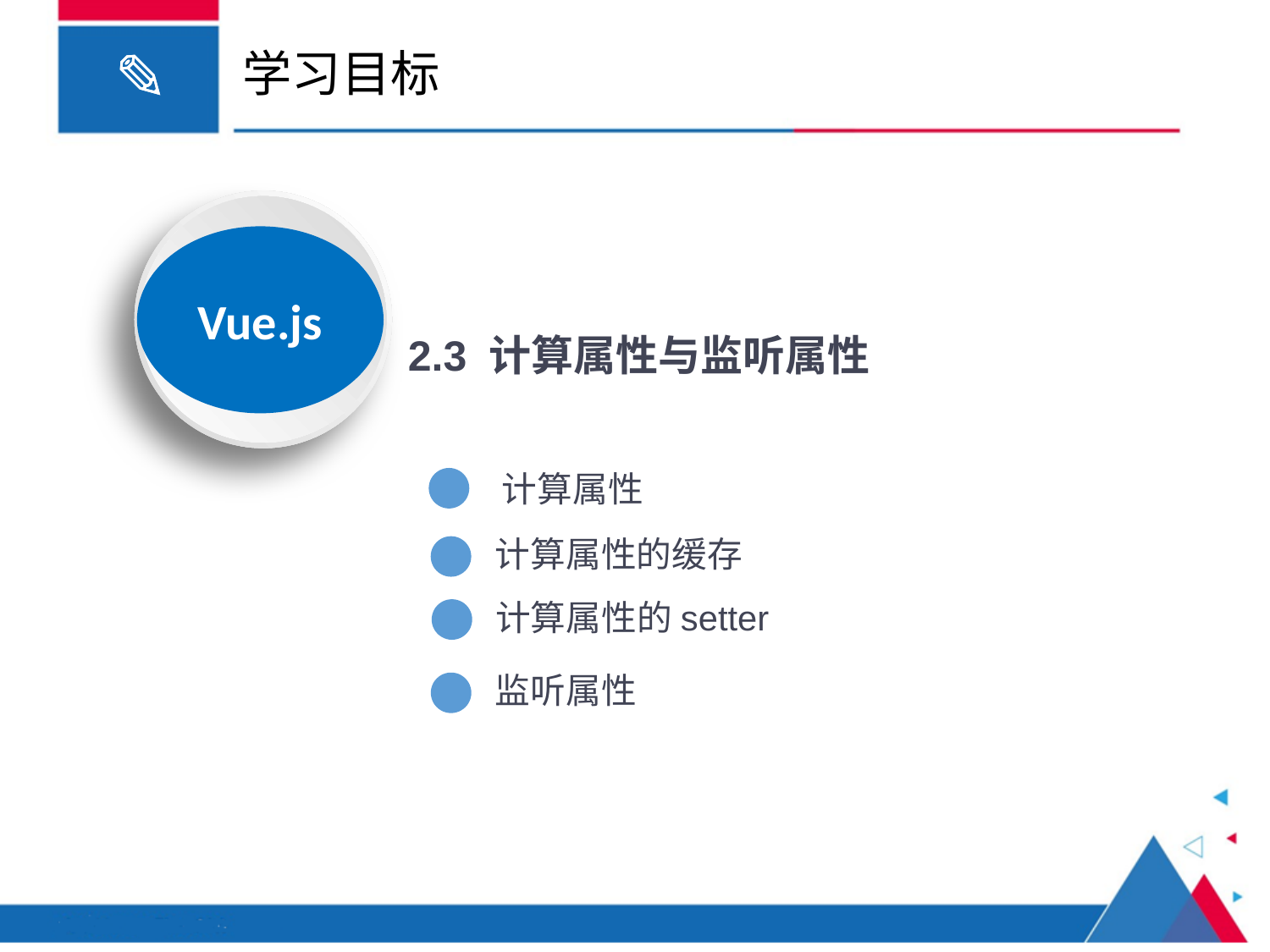

# 学习目标

Vue.js
2.3 计算属性与监听属性
计算属性

计算属性的缓存

计算属性的setter

监听属性